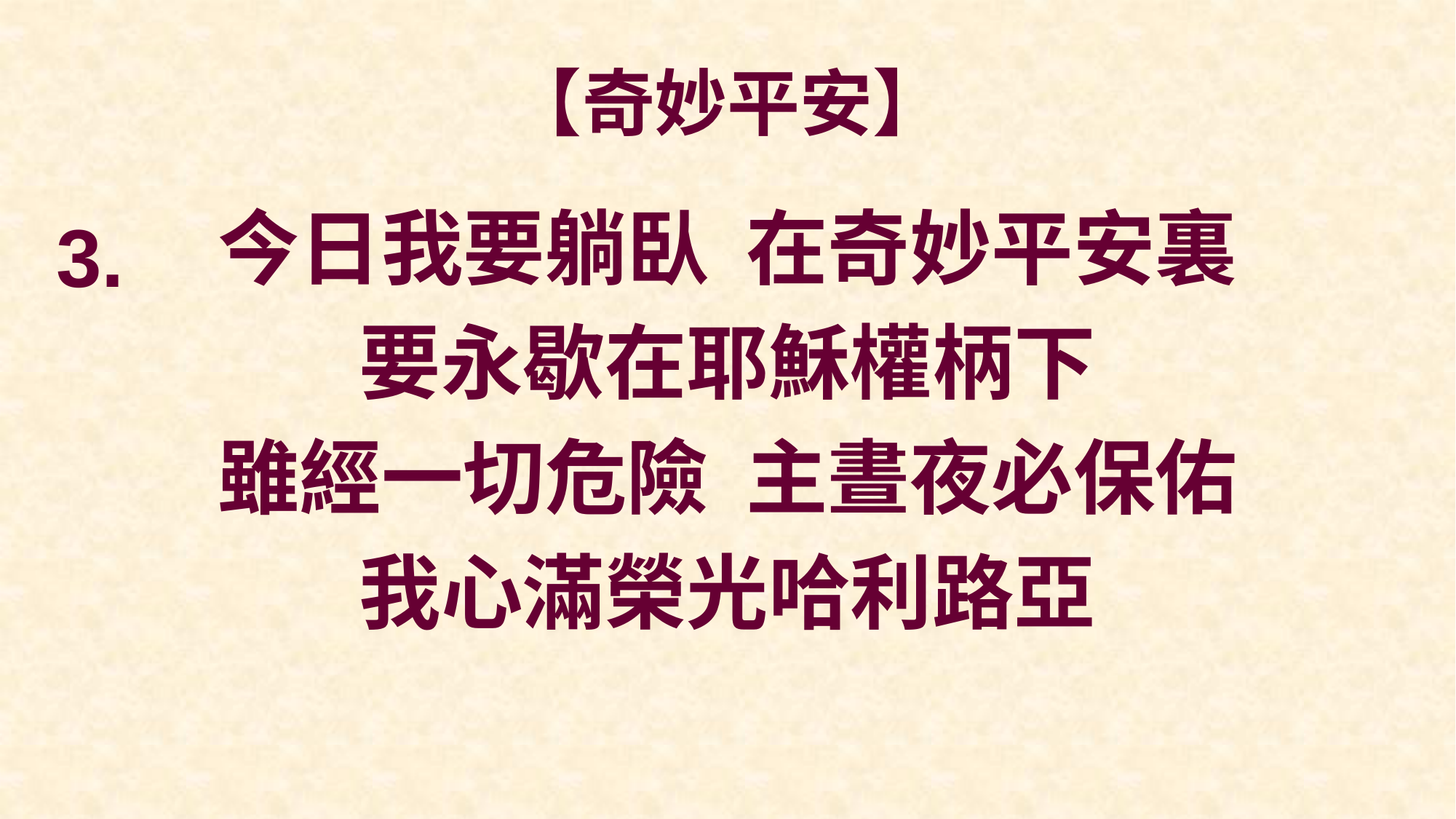

# 【奇妙平安】
今日我要躺臥  在奇妙平安裏
要永歇在耶穌權柄下
雖經一切危險  主晝夜必保佑
我心滿榮光哈利路亞
3.